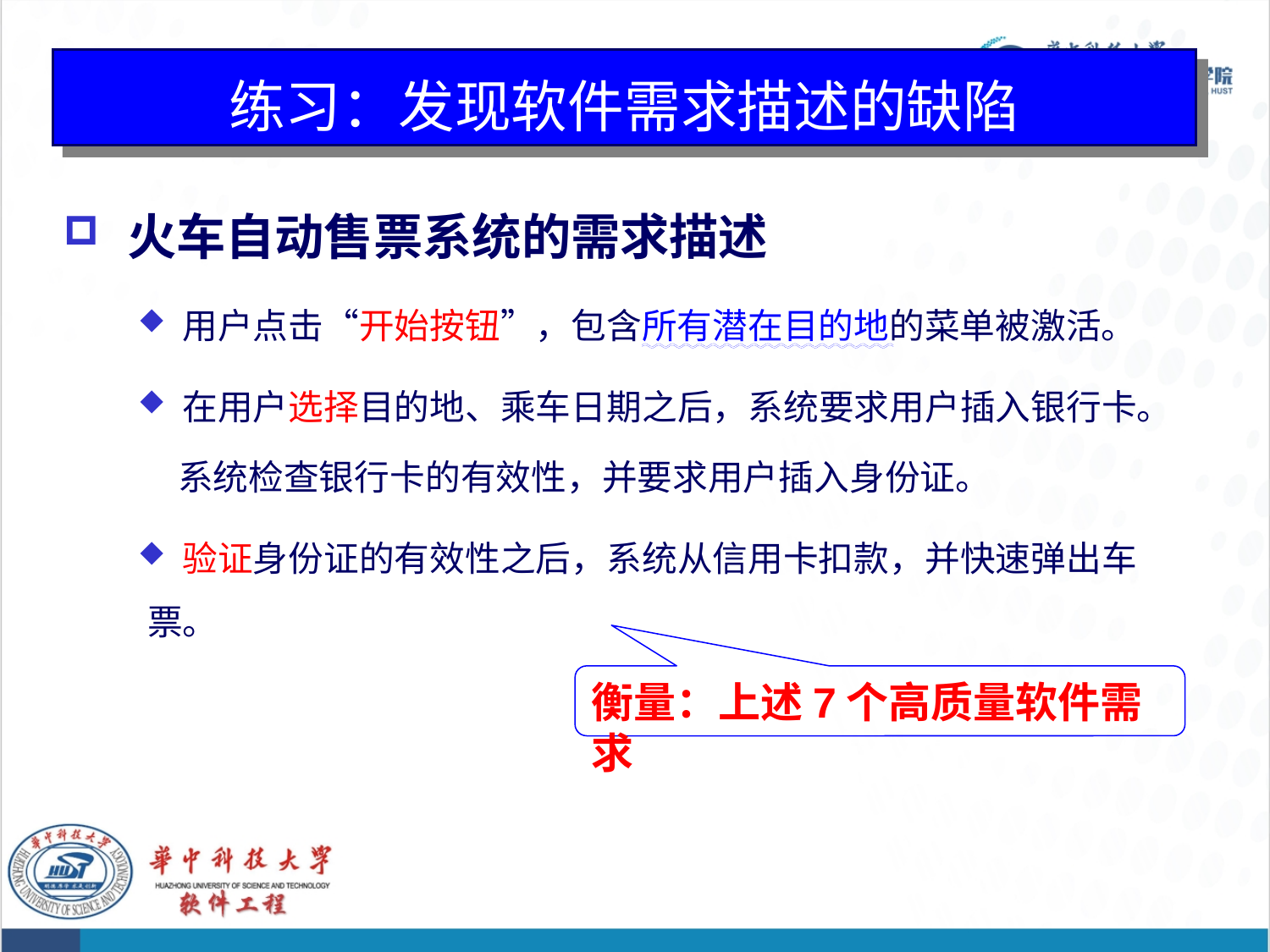

# 练习：发现软件需求描述的缺陷
火车自动售票系统的需求描述
 用户点击“开始按钮”，包含所有潜在目的地的菜单被激活。
 在用户选择目的地、乘车日期之后，系统要求用户插入银行卡。
    系统检查银行卡的有效性，并要求用户插入身份证。
 验证身份证的有效性之后，系统从信用卡扣款，并快速弹出车票。
衡量：上述7个高质量软件需求